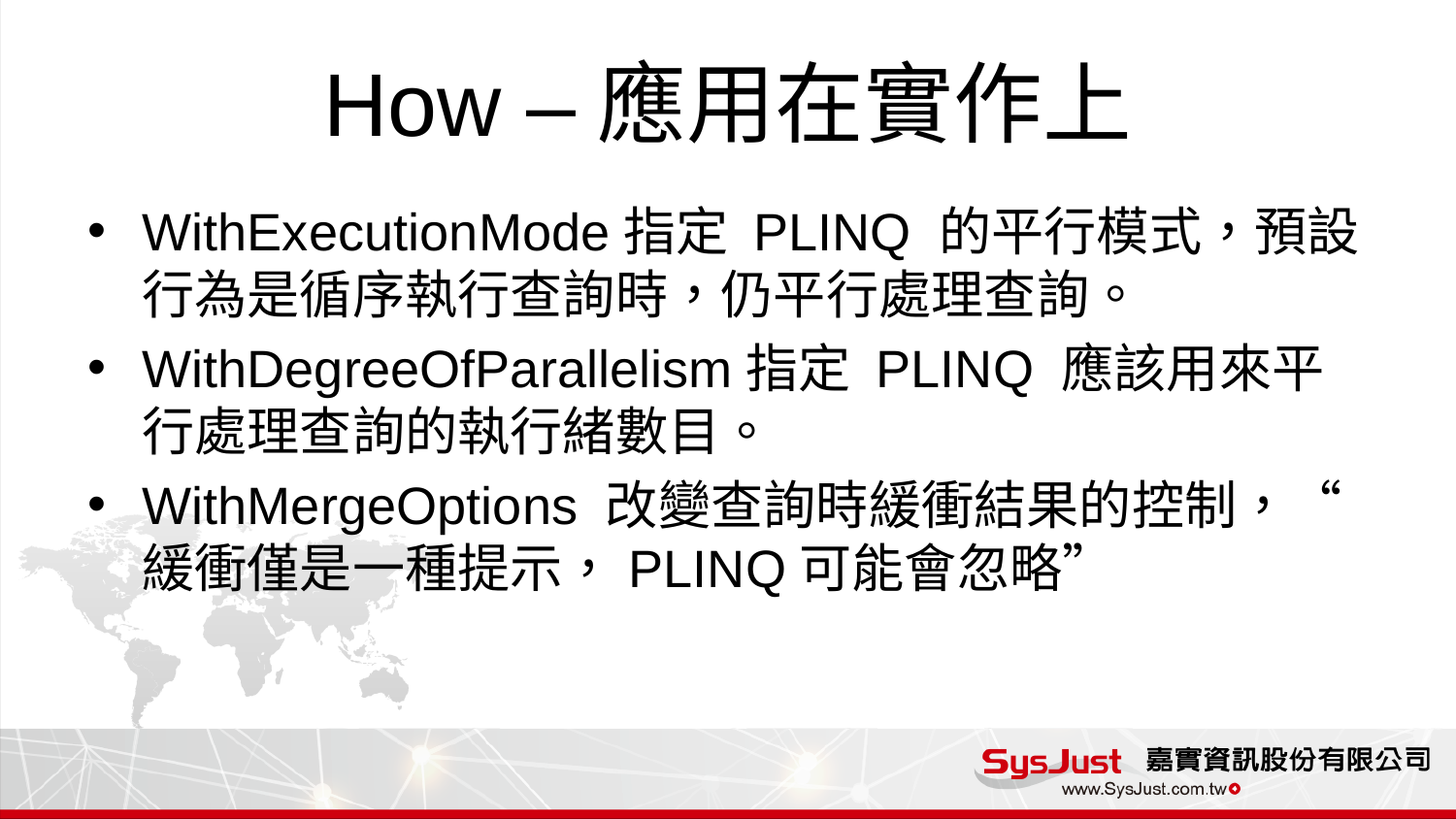

# How –應用在實作上
WithExecutionMode指定 PLINQ 的平行模式，預設行為是循序執行查詢時，仍平行處理查詢。
WithDegreeOfParallelism指定 PLINQ 應該用來平行處理查詢的執行緒數目。
WithMergeOptions 改變查詢時緩衝結果的控制，“緩衝僅是一種提示，PLINQ可能會忽略”